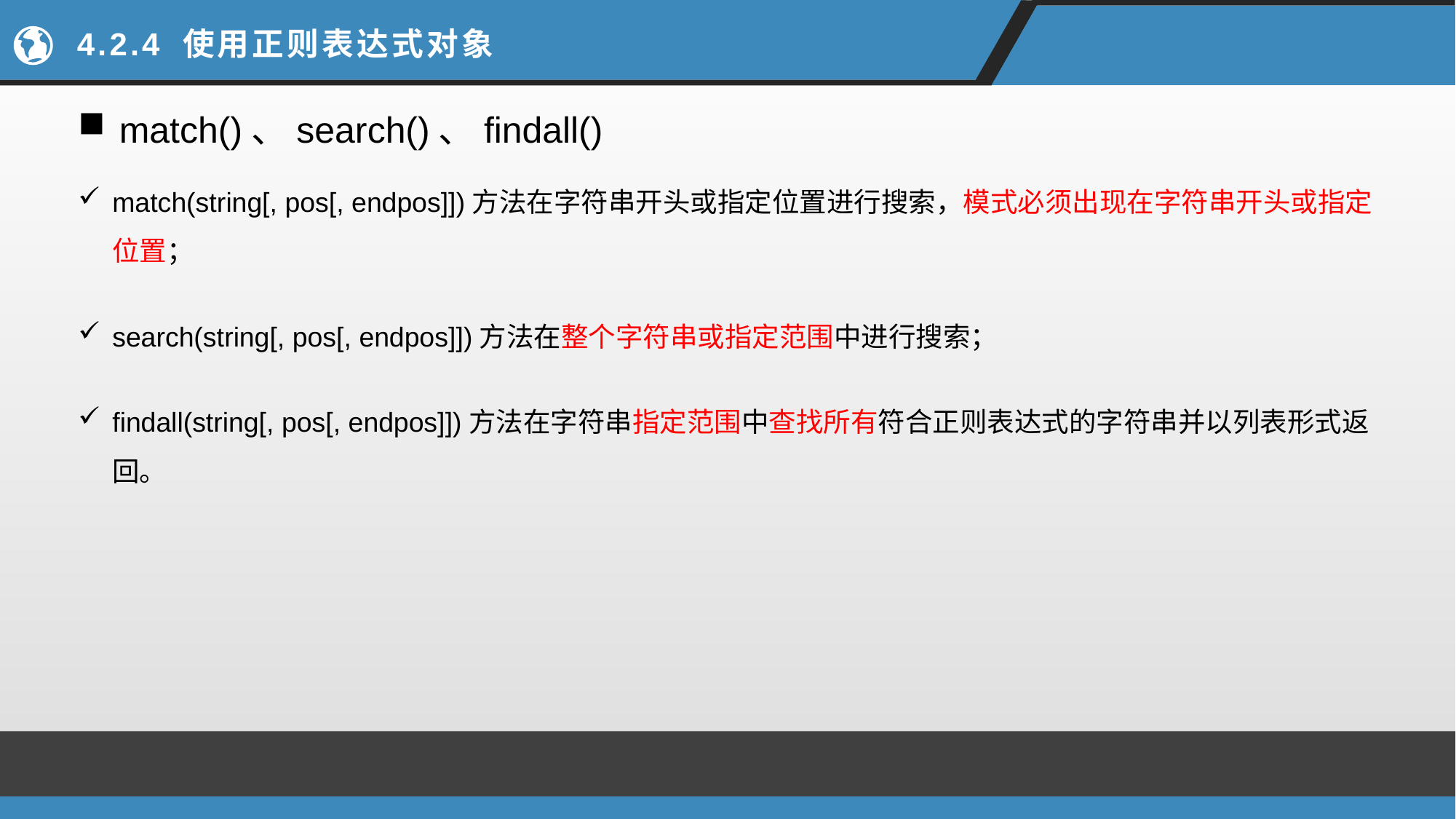

# 4.2.4 使用正则表达式对象

match()、search()、findall()
match(string[, pos[, endpos]])方法在字符串开头或指定位置进行搜索，模式必须出现在字符串开头或指定位置；
search(string[, pos[, endpos]])方法在整个字符串或指定范围中进行搜索；
findall(string[, pos[, endpos]])方法在字符串指定范围中查找所有符合正则表达式的字符串并以列表形式返回。
92